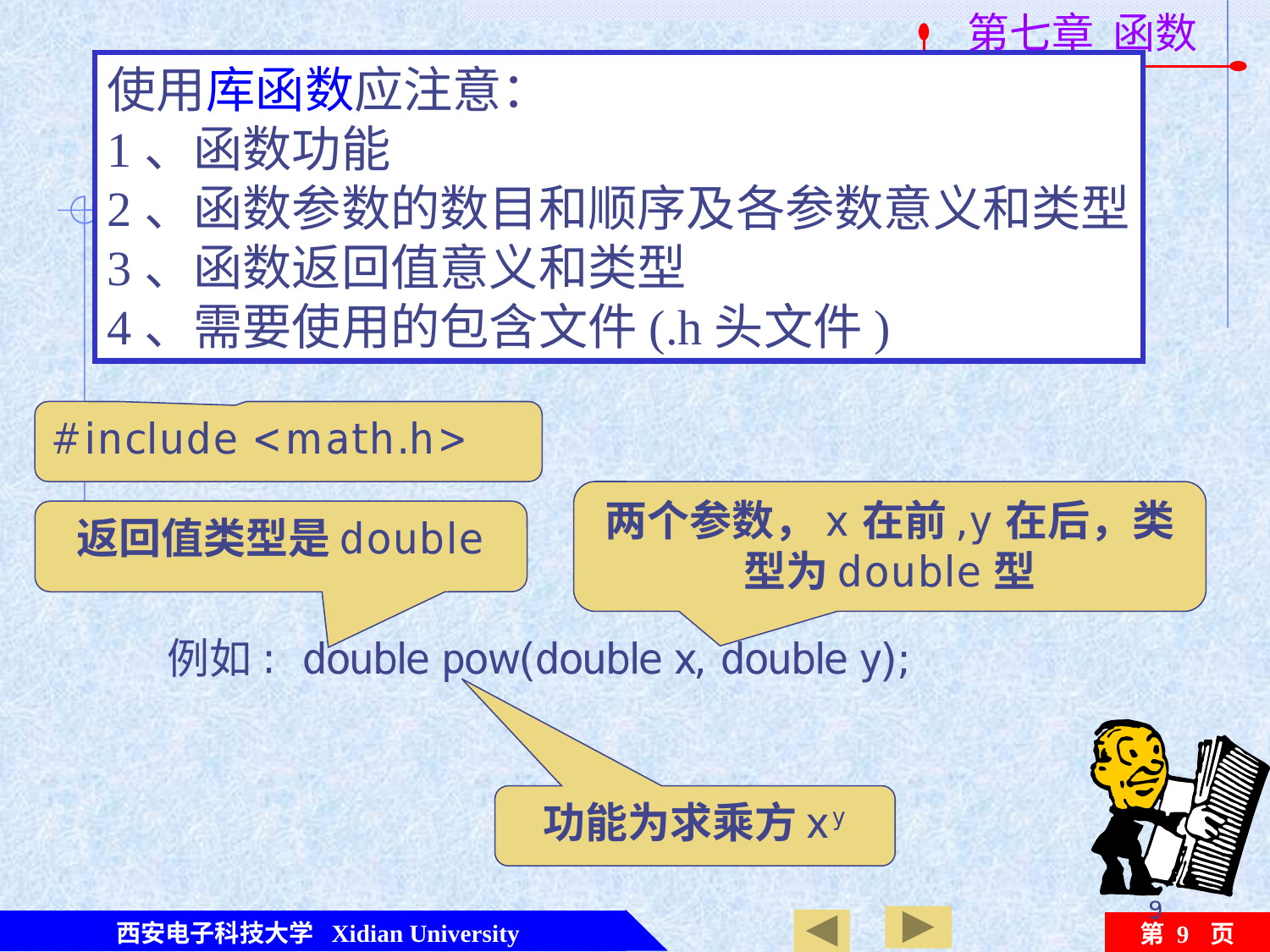

第七章  函数

使用库函数应注意：
1、函数功能
2、函数参数的数目和顺序及各参数意义和类型
3、函数返回值意义和类型
4、需要使用的包含文件(.h头文件)
#include <math.h>
两个参数，x在前,y在后，类型为double型
返回值类型是double
例如:  double pow(double x, double y);

功能为求乘方xy
9